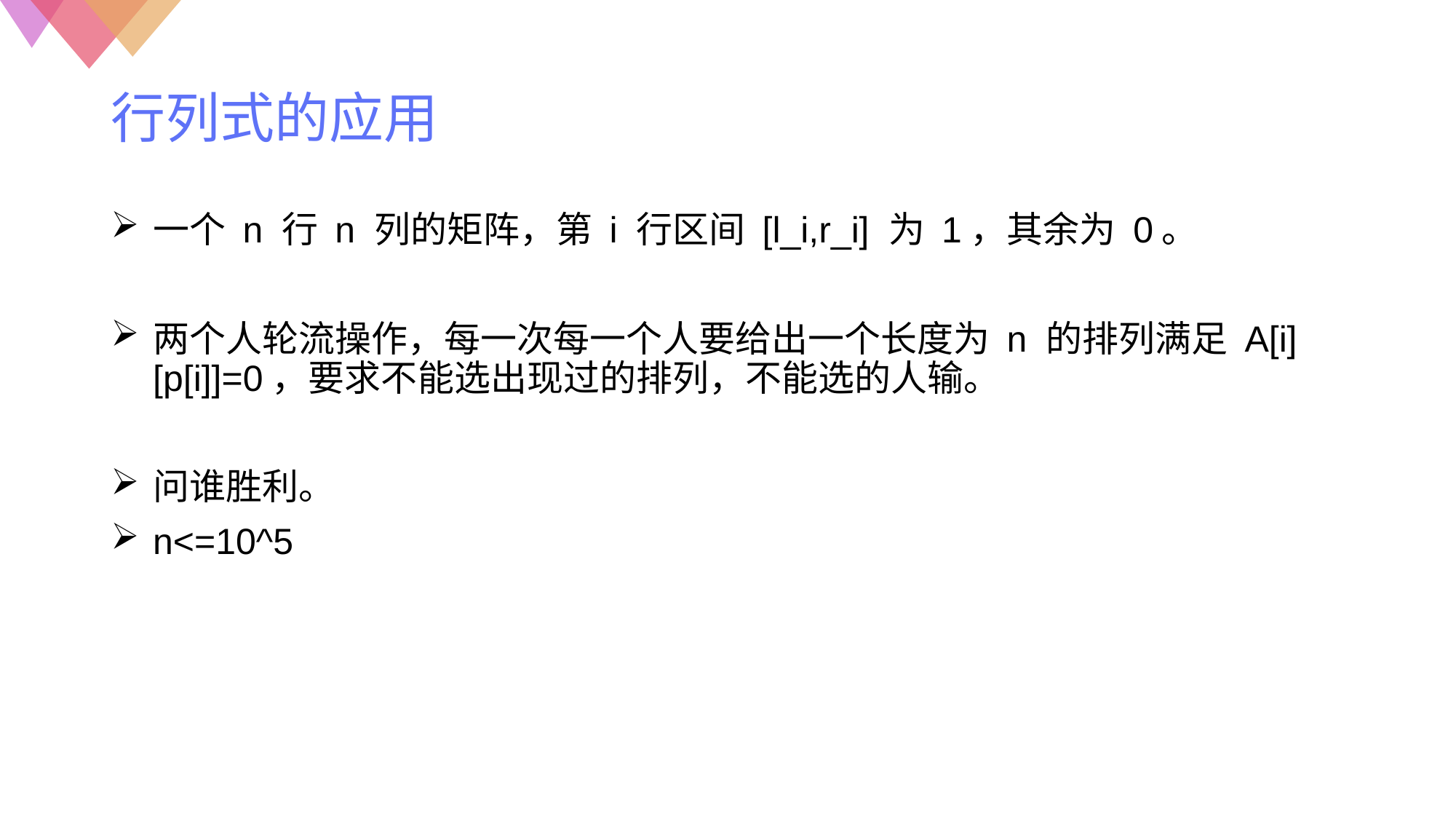

# 行列式的应用
一个 n 行 n 列的矩阵，第 i 行区间 [l_i,r_i] 为 1，其余为 0。

两个人轮流操作，每一次每一个人要给出一个长度为 n 的排列满足 A[i][p[i]]=0，要求不能选出现过的排列，不能选的人输。

问谁胜利。
n<=10^5